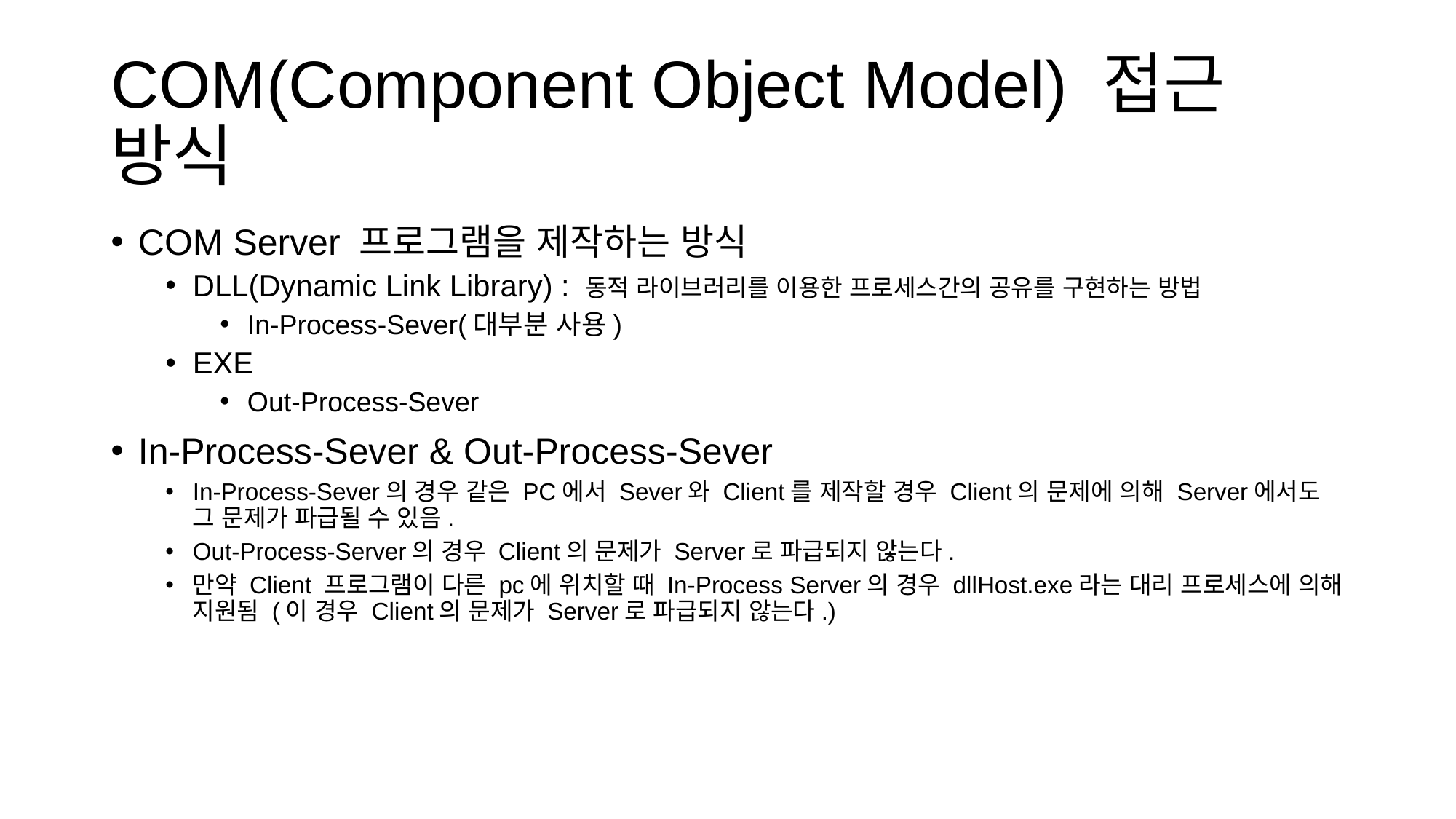

# COM(Component Object Model) 접근 방식
COM Server 프로그램을 제작하는 방식
DLL(Dynamic Link Library) : 동적 라이브러리를 이용한 프로세스간의 공유를 구현하는 방법
In-Process-Sever(대부분 사용)
EXE
Out-Process-Sever
In-Process-Sever & Out-Process-Sever
In-Process-Sever의 경우 같은 PC에서 Sever와 Client를 제작할 경우 Client의 문제에 의해 Server에서도 그 문제가 파급될 수 있음.
Out-Process-Server의 경우 Client의 문제가 Server로 파급되지 않는다.
만약 Client 프로그램이 다른 pc에 위치할 때 In-Process Server의 경우 dllHost.exe라는 대리 프로세스에 의해 지원됨 (이 경우 Client의 문제가 Server로 파급되지 않는다.)